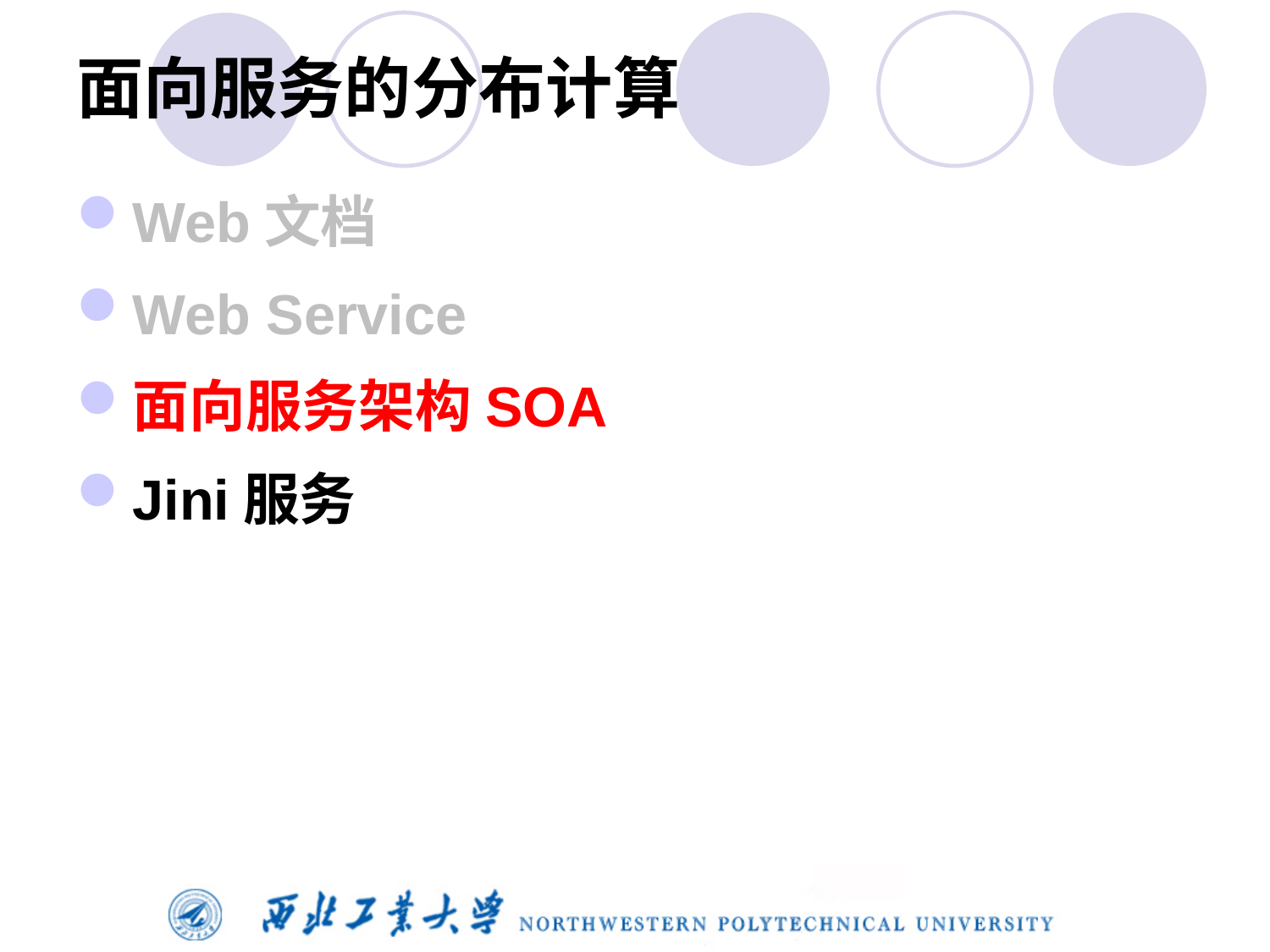

# 面向服务的分布计算
Web文档
Web Service
面向服务架构SOA
Jini服务